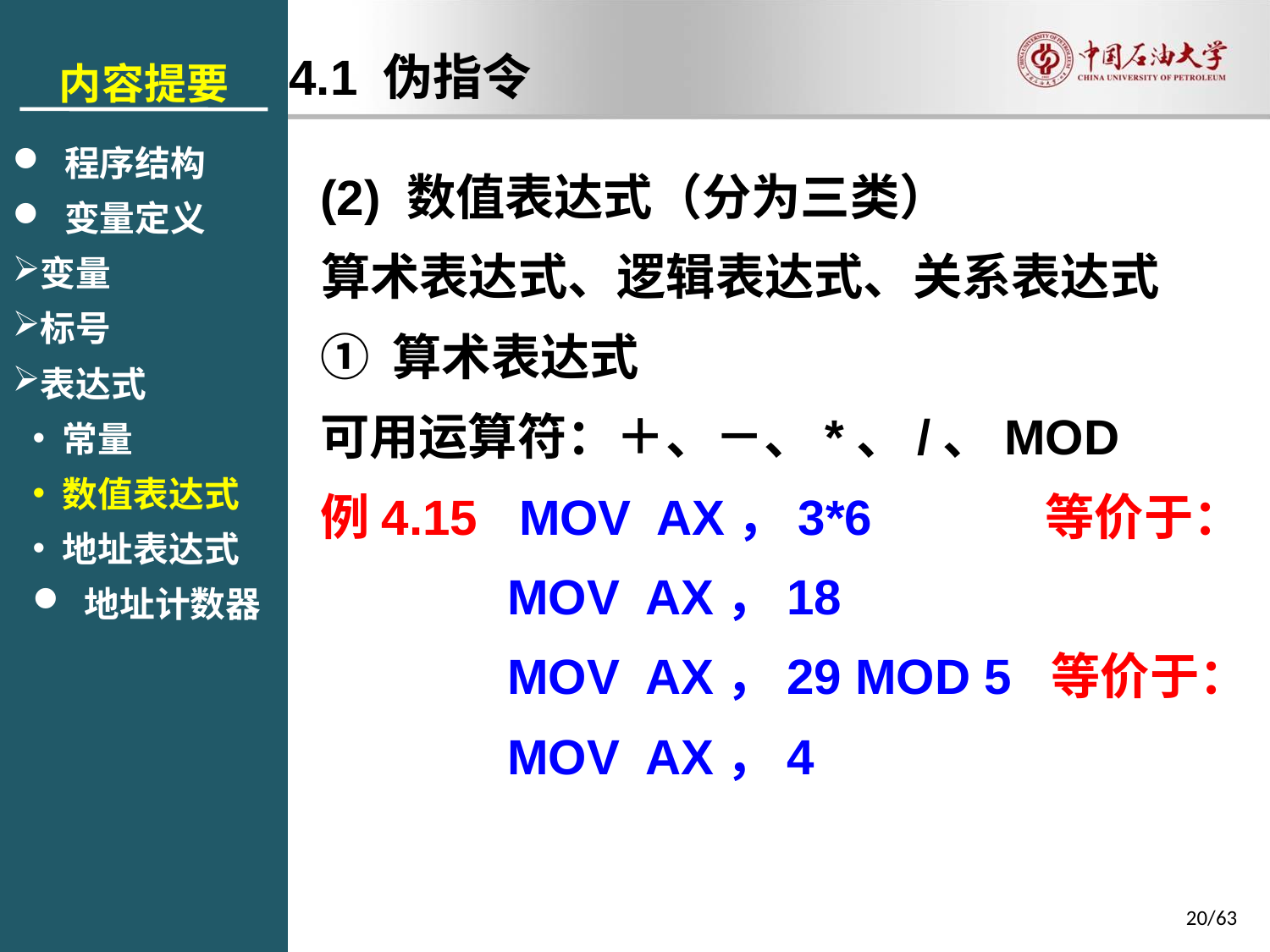

内容提要
 程序结构
 变量定义
变量
标号
表达式
常量
数值表达式
地址表达式
 地址计数器
4.1 伪指令
(2) 数值表达式（分为三类）
算术表达式、逻辑表达式、关系表达式
① 算术表达式
可用运算符：＋、－、*、/、MOD
例4.15   MOV  AX，3*6	   等价于：
MOV  AX，18
MOV  AX，29 MOD 5  等价于：
MOV  AX，4
20/63